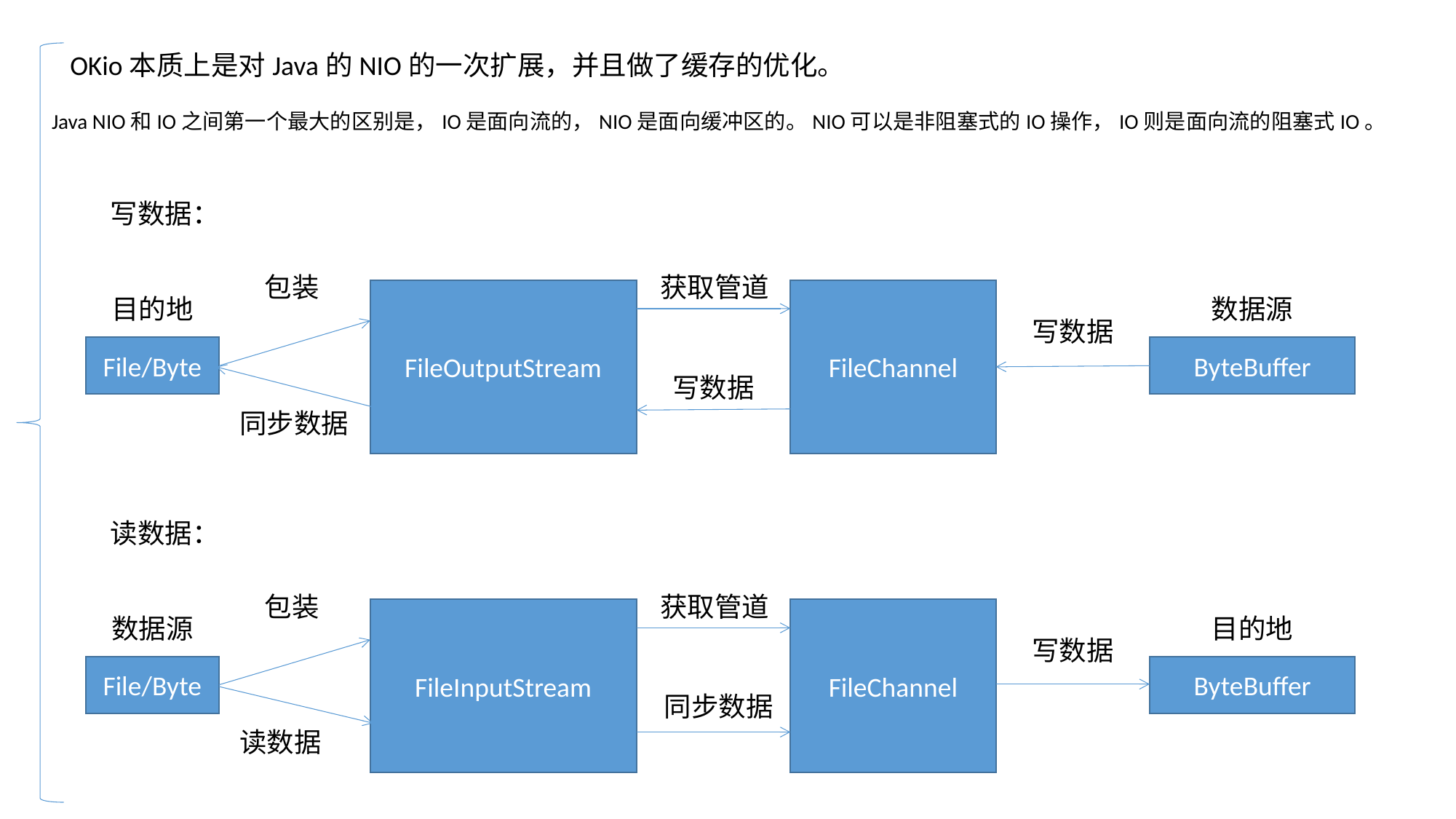

OKio本质上是对Java的NIO的一次扩展，并且做了缓存的优化。
Java NIO和IO之间第一个最大的区别是，IO是面向流的，NIO是面向缓冲区的。NIO可以是非阻塞式的IO操作，IO则是面向流的阻塞式IO。
写数据：
获取管道
包装
FileOutputStream
FileChannel
目的地
数据源
写数据
File/Byte
ByteBuffer
写数据
同步数据
读数据：
包装
获取管道
FileInputStream
FileChannel
数据源
目的地
写数据
File/Byte
ByteBuffer
同步数据
读数据